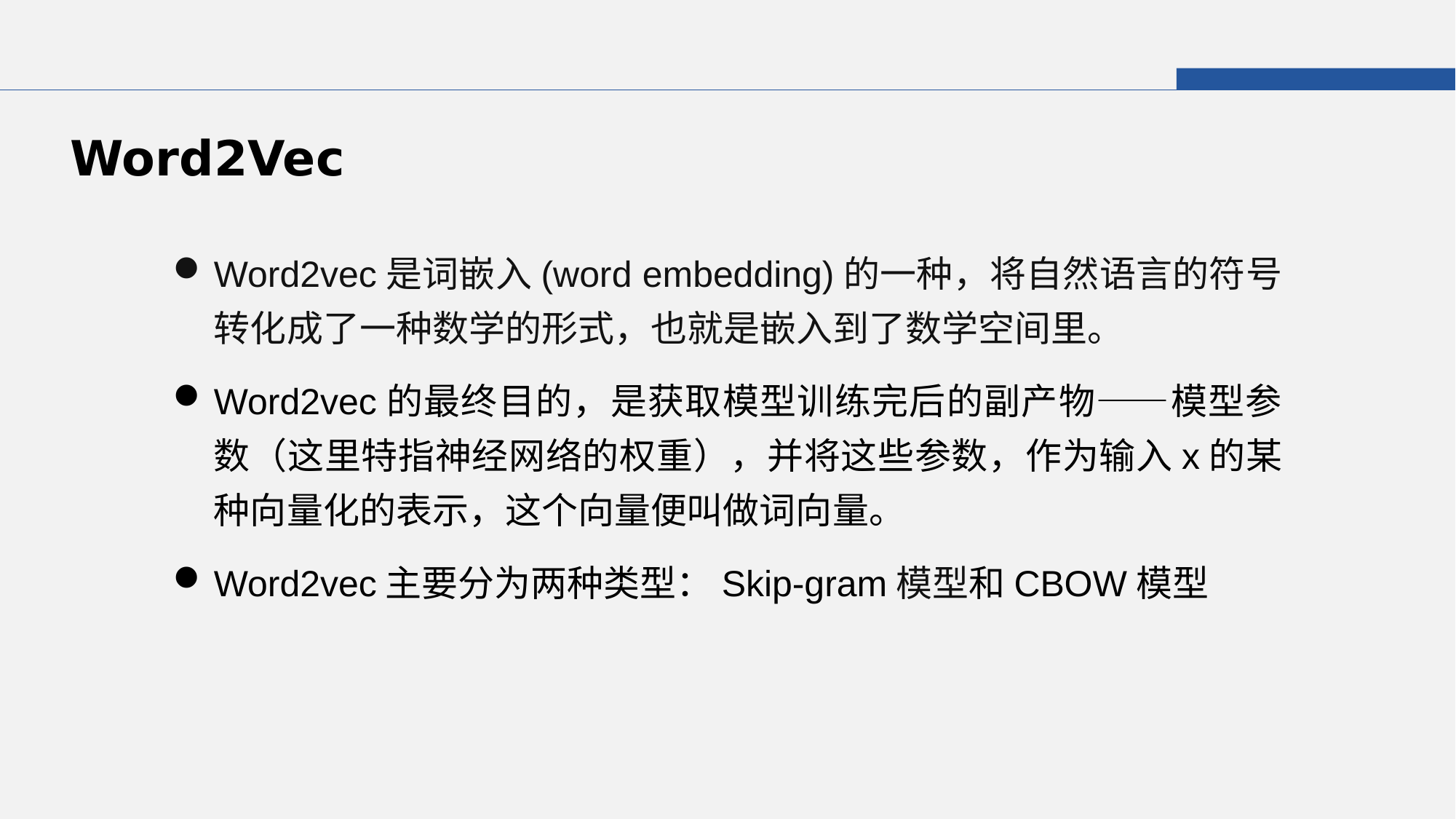

Word2Vec
Word2vec是词嵌入(word embedding)的一种，将自然语言的符号转化成了一种数学的形式，也就是嵌入到了数学空间里。
Word2vec的最终目的，是获取模型训练完后的副产物——模型参数（这里特指神经网络的权重），并将这些参数，作为输入x的某种向量化的表示，这个向量便叫做词向量。
Word2vec主要分为两种类型：Skip-gram模型和CBOW模型